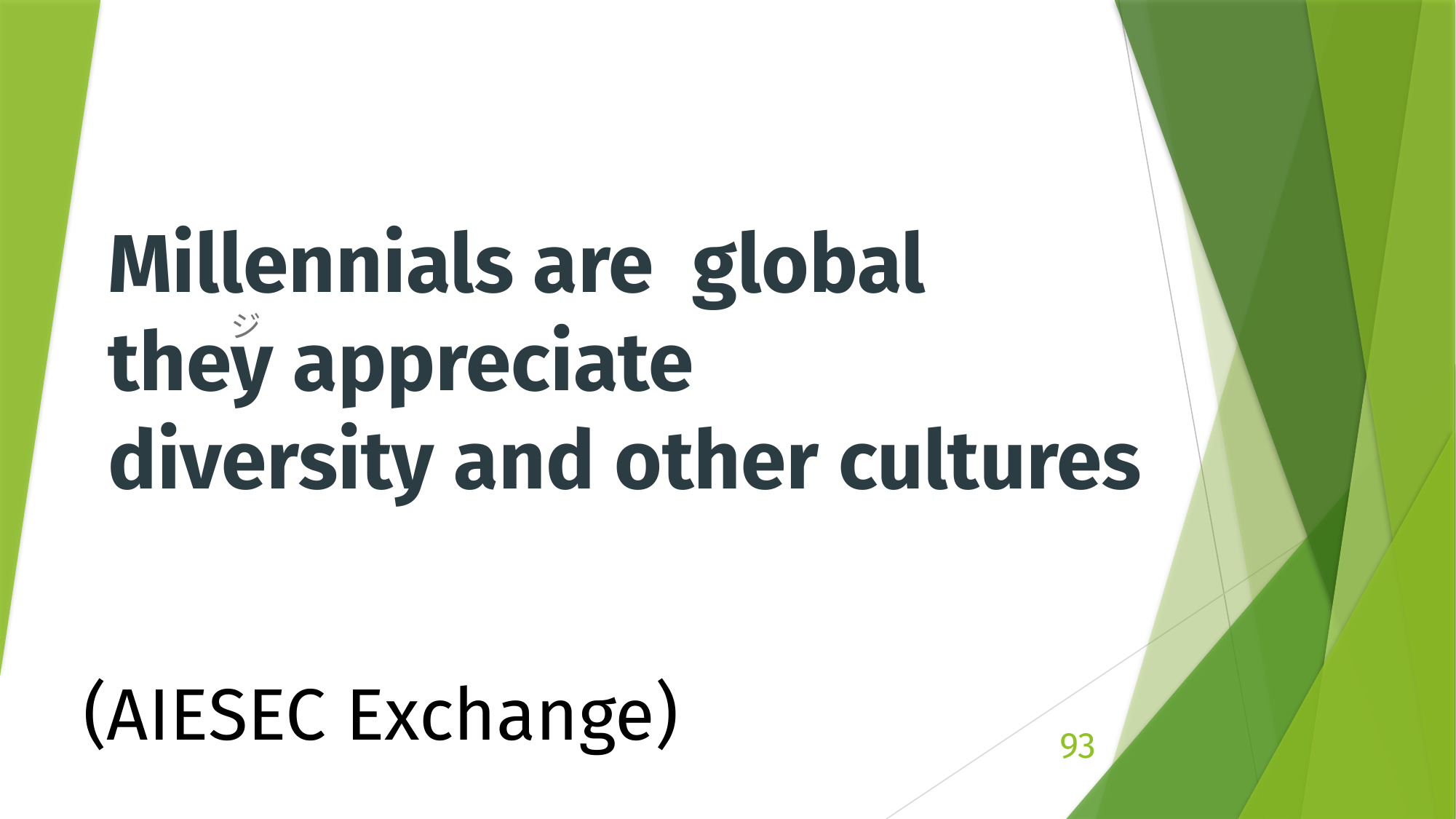

Millennials are  global
they appreciate
diversity and other cultures
ジ

(AIESEC Exchange)
93